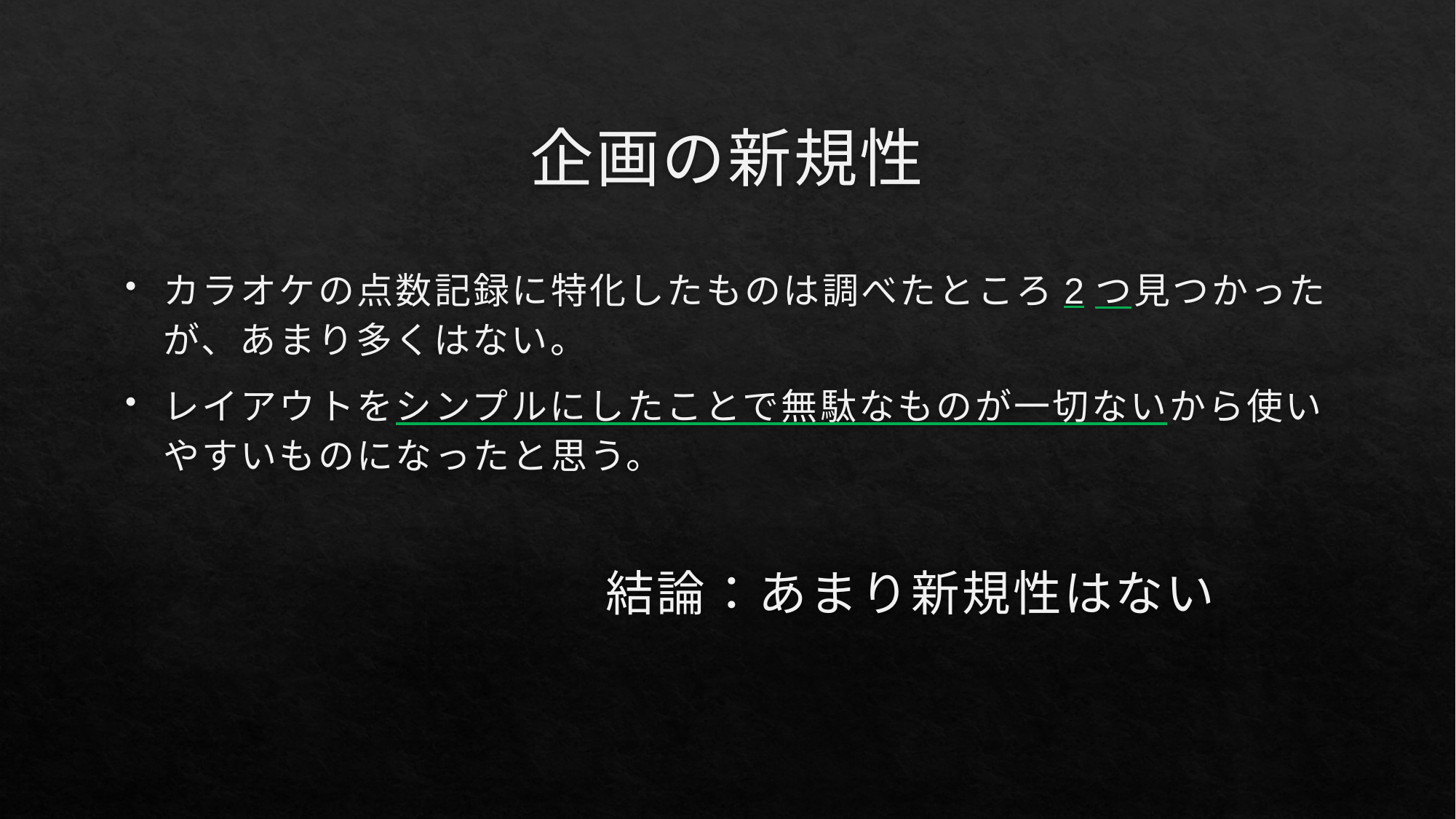

# 企画の新規性
カラオケの点数記録に特化したものは調べたところ2つ見つかったが、あまり多くはない。
レイアウトをシンプルにしたことで無駄なものが一切ないから使いやすいものになったと思う。

　　　　　　　　　　　　　　結論：あまり新規性はない